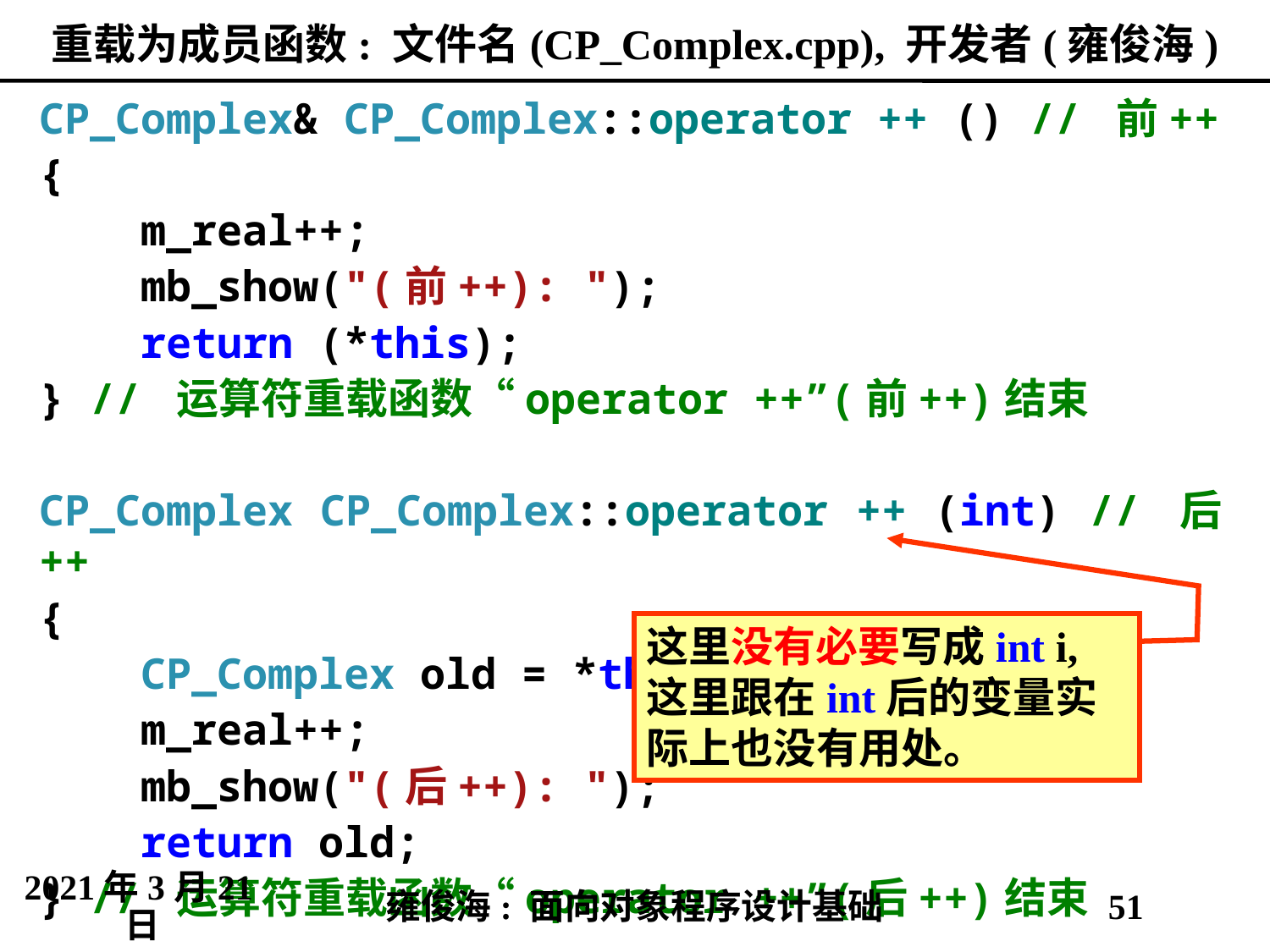

# 重载为成员函数: 文件名(CP_Complex.cpp), 开发者(雍俊海)

CP_Complex& CP_Complex::operator ++ () // 前++
{
    m_real++;
    mb_show("(前++): ");
    return (*this);
} // 运算符重载函数“operator ++”(前++)结束

CP_Complex CP_Complex::operator ++ (int) // 后++
{
    CP_Complex old = *this;
    m_real++;
    mb_show("(后++): ");
    return old;
} // 运算符重载函数“operator ++”(后++)结束
这里没有必要写成int i, 这里跟在int后的变量实际上也没有用处。
2021年3月21日
雍俊海: 面向对象程序设计基础
51